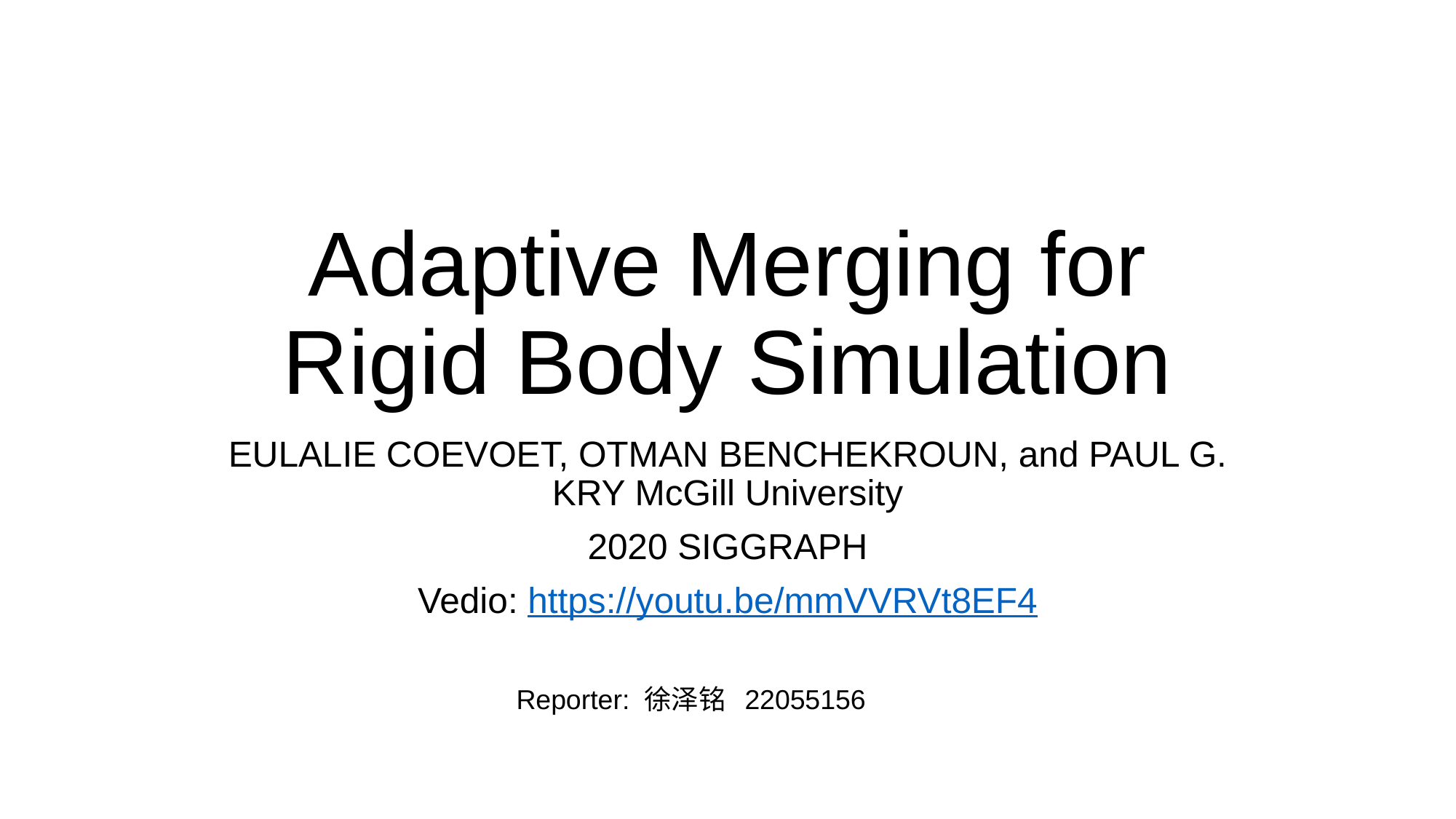

# Adaptive Merging for Rigid Body Simulation
EULALIE COEVOET, OTMAN BENCHEKROUN, and PAUL G. KRY McGill University
2020 SIGGRAPH
Vedio: https://youtu.be/mmVVRVt8EF4

Reporter: 徐泽铭  22055156